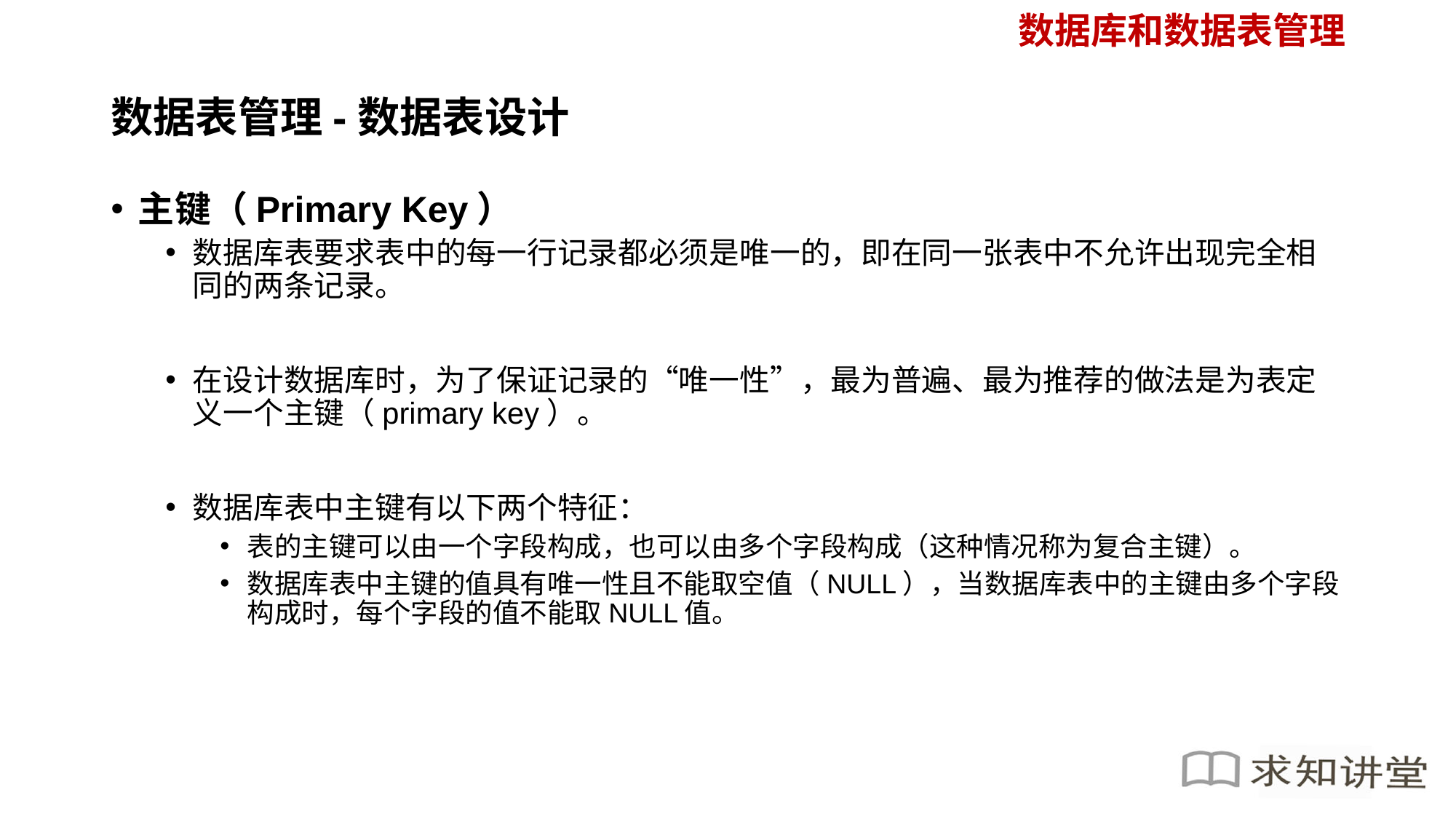

数据库和数据表管理
# 数据表管理-数据表设计
主键（Primary Key）
数据库表要求表中的每一行记录都必须是唯一的，即在同一张表中不允许出现完全相同的两条记录。

在设计数据库时，为了保证记录的“唯一性”，最为普遍、最为推荐的做法是为表定义一个主键（primary key）。

数据库表中主键有以下两个特征：
表的主键可以由一个字段构成，也可以由多个字段构成（这种情况称为复合主键）。
数据库表中主键的值具有唯一性且不能取空值（NULL），当数据库表中的主键由多个字段构成时，每个字段的值不能取NULL值。